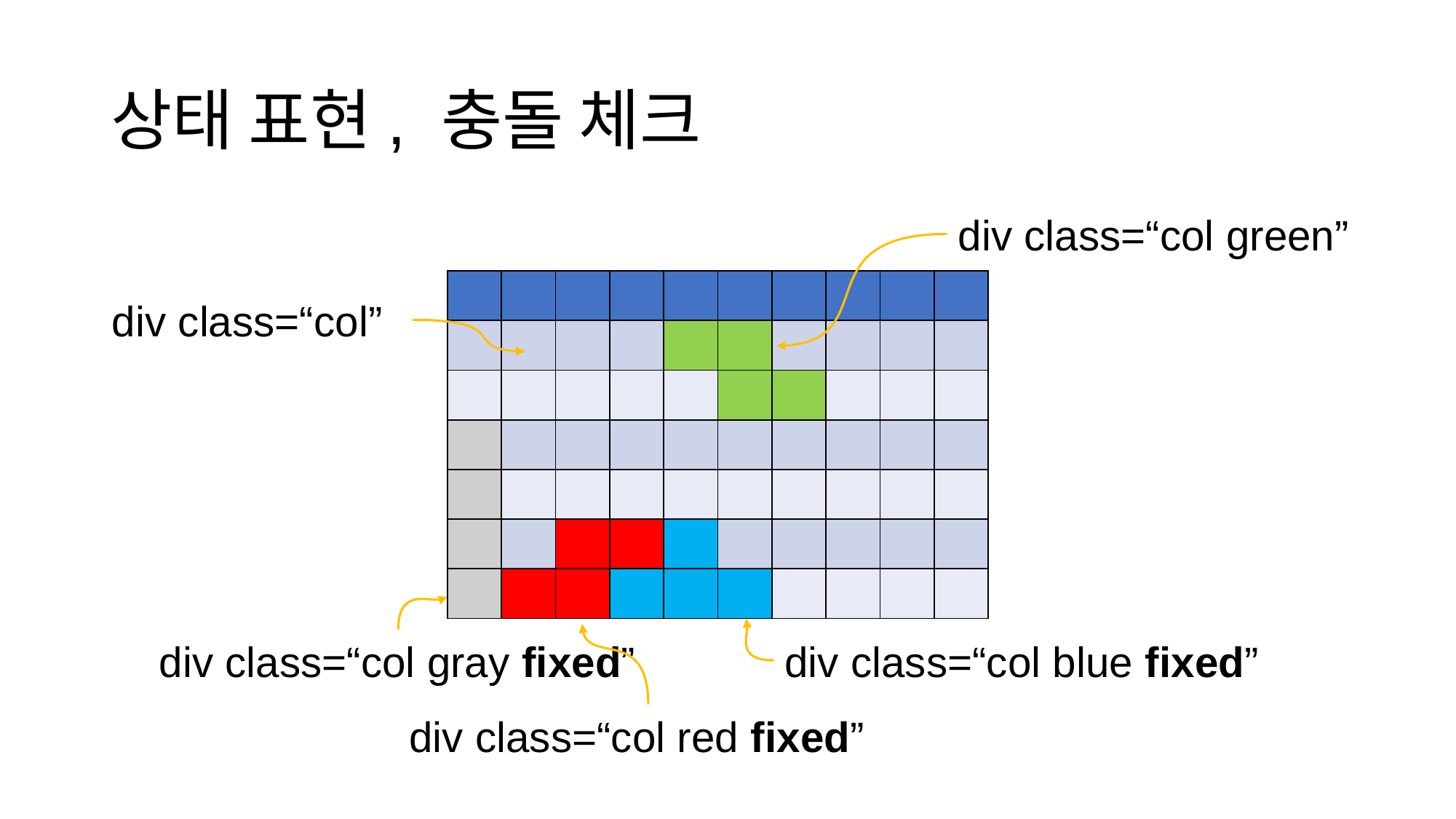

# 상태 표현, 충돌 체크
div class=“col green”
|  |  |  |  |  |  |  |  |  |  |
| --- | --- | --- | --- | --- | --- | --- | --- | --- | --- |
|  |  |  |  |  |  |  |  |  |  |
|  |  |  |  |  |  |  |  |  |  |
|  |  |  |  |  |  |  |  |  |  |
|  |  |  |  |  |  |  |  |  |  |
|  |  |  |  |  |  |  |  |  |  |
|  |  |  |  |  |  |  |  |  |  |
div class=“col”
div class=“col gray fixed”
div class=“col blue fixed”
div class=“col red fixed”